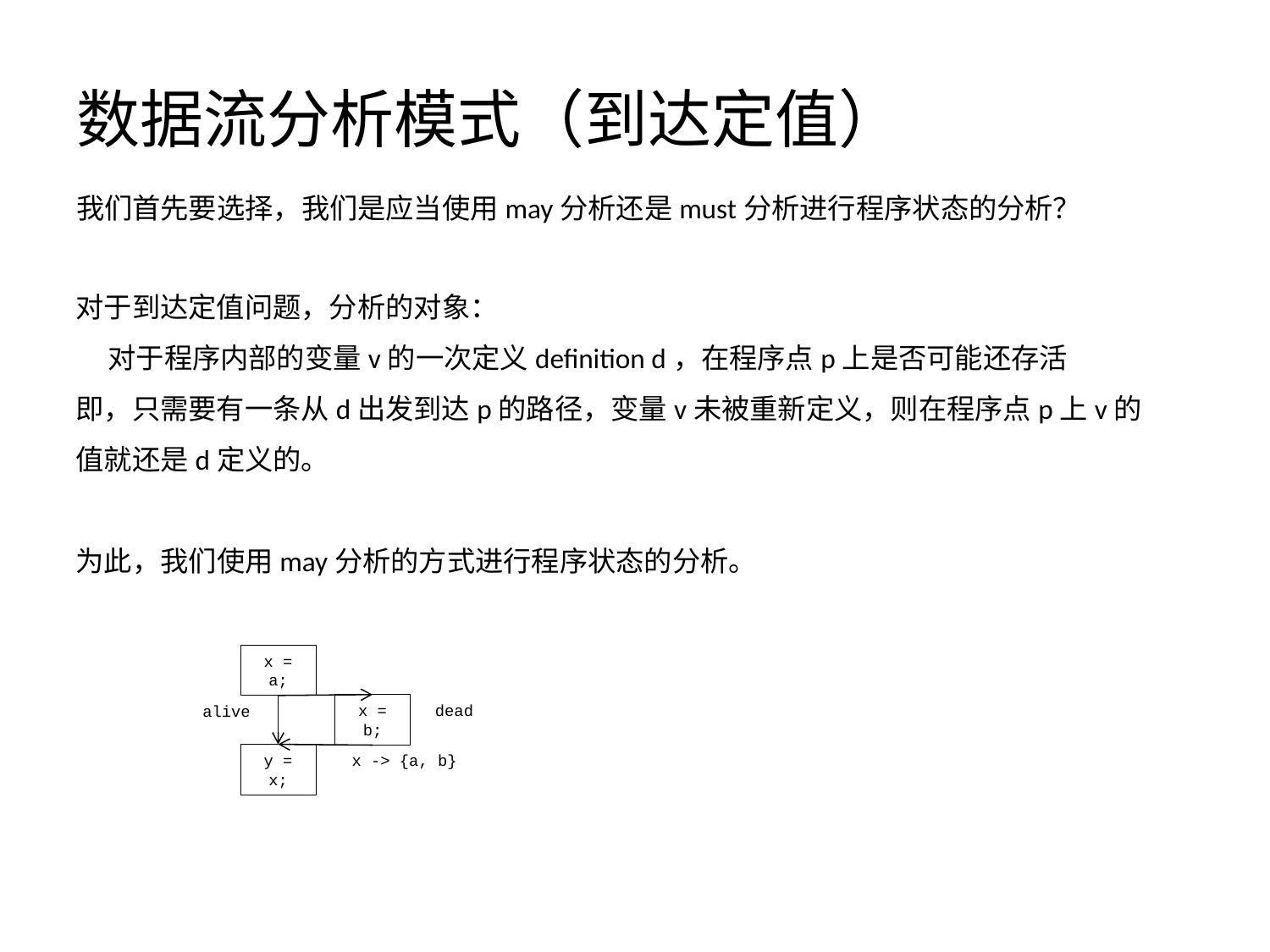

# 数据流分析模式（到达定值）
我们首先要选择，我们是应当使用may分析还是must分析进行程序状态的分析？

对于到达定值问题，分析的对象：
    对于程序内部的变量v的一次定义definition d，在程序点p上是否可能还存活
即，只需要有一条从d出发到达p的路径，变量v未被重新定义，则在程序点p上v的值就还是d定义的。

为此，我们使用may分析的方式进行程序状态的分析。
x = a;
x = b;
dead
alive
y = x;
x -> {a, b}